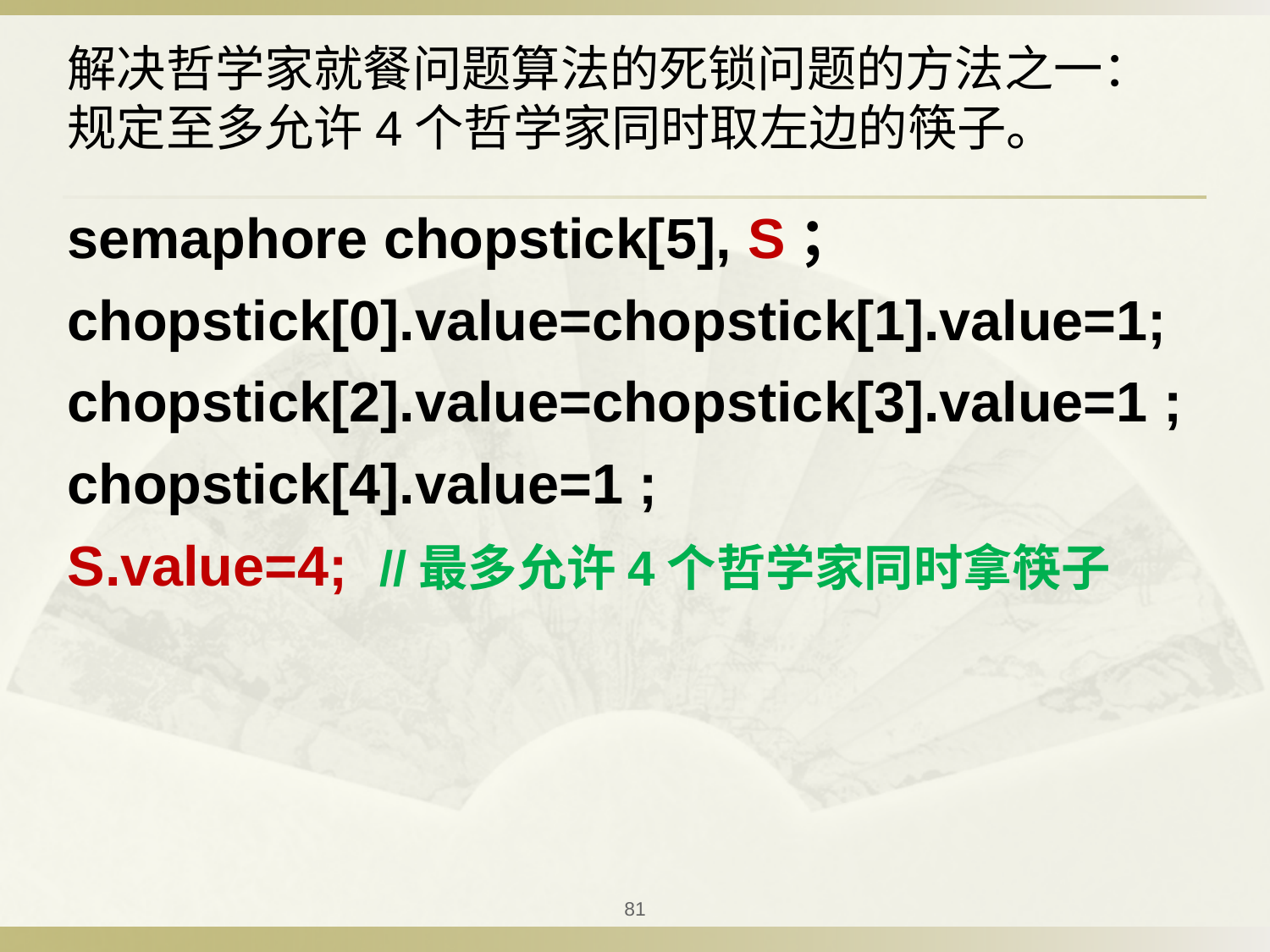

解决哲学家就餐问题算法的死锁问题的方法之一：
规定至多允许4个哲学家同时取左边的筷子。
semaphore chopstick[5], S；
chopstick[0].value=chopstick[1].value=1;
chopstick[2].value=chopstick[3].value=1 ;
chopstick[4].value=1 ;
S.value=4;  //最多允许4个哲学家同时拿筷子
81